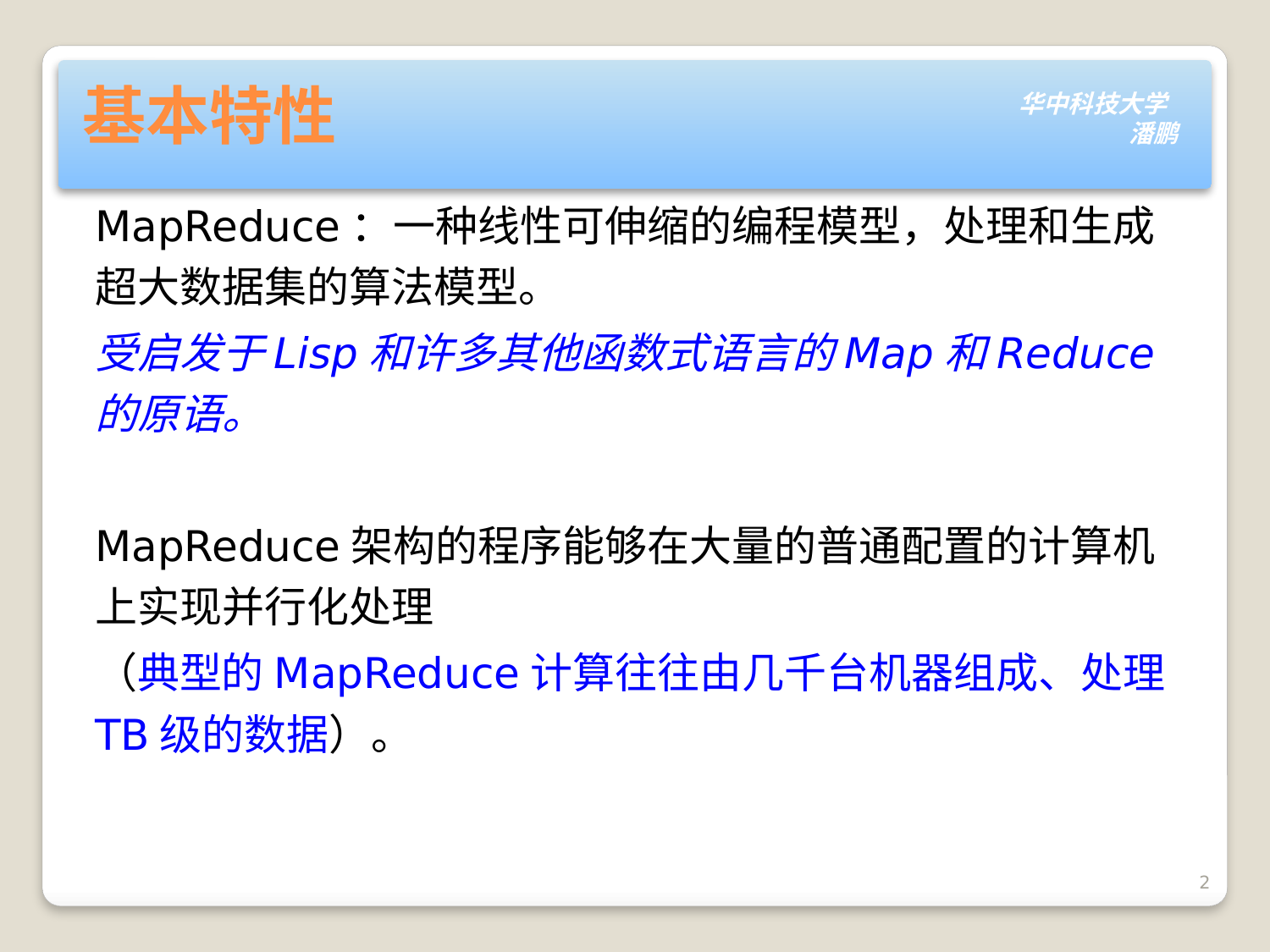

# 基本特性
MapReduce：一种线性可伸缩的编程模型，处理和生成超大数据集的算法模型。
受启发于Lisp和许多其他函数式语言的Map和Reduce的原语。

MapReduce架构的程序能够在大量的普通配置的计算机上实现并行化处理
（典型的MapReduce计算往往由几千台机器组成、处理TB级的数据）。
2